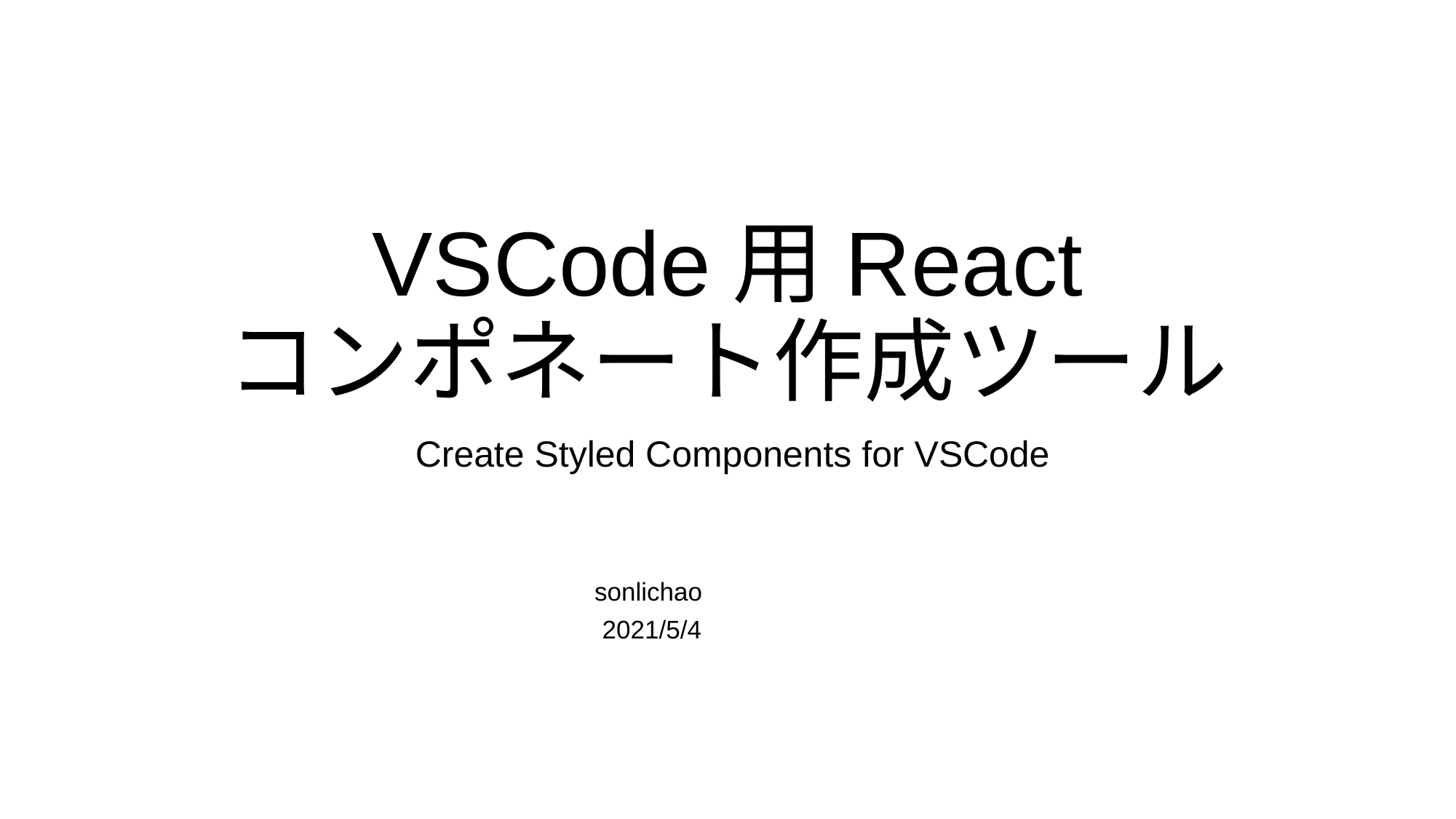

# VSCode用React コンポネート作成ツール
 Create Styled Components for VSCode
sonlichao
 2021/5/4